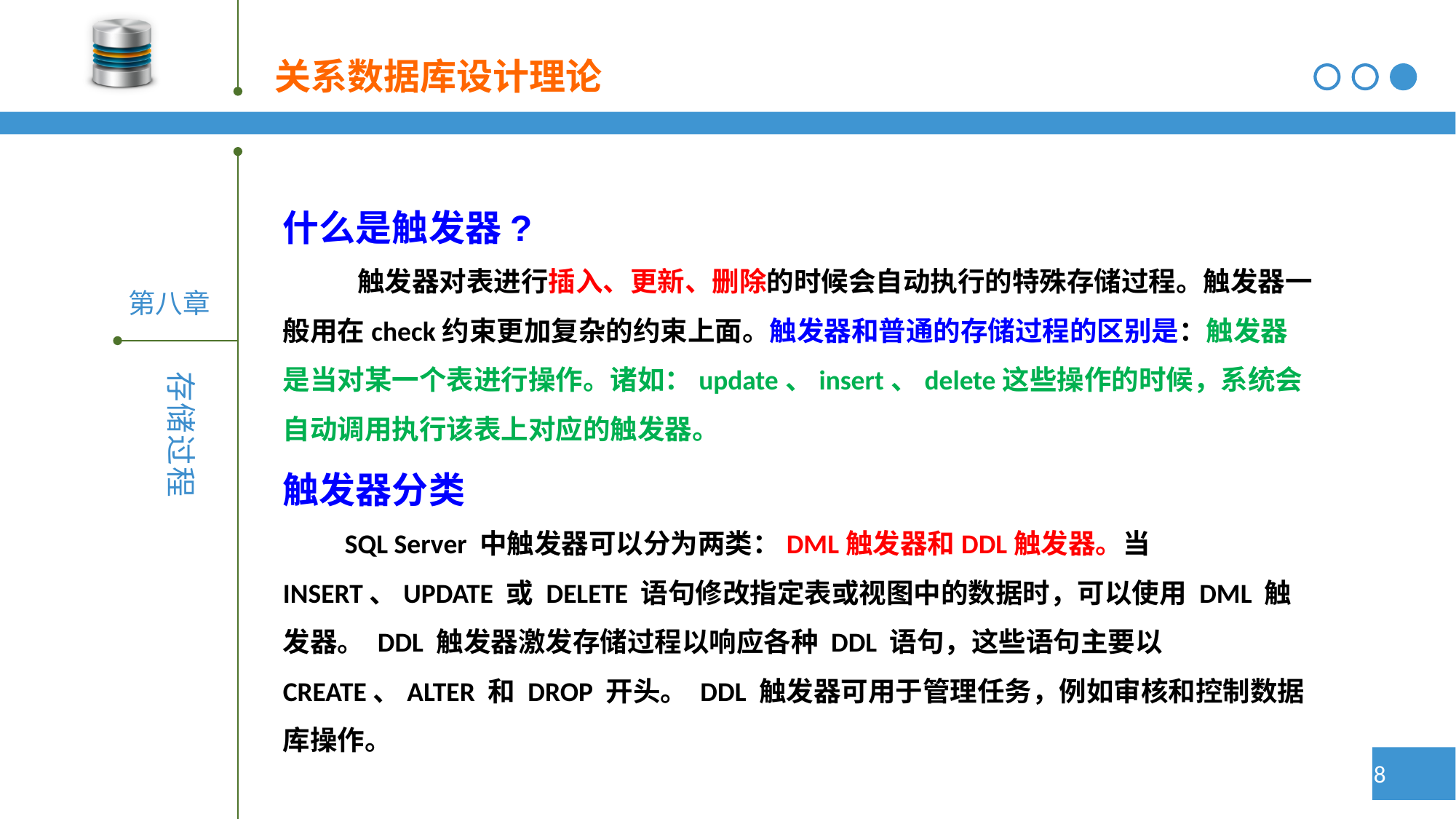

什么是触发器?
           触发器对表进行插入、更新、删除的时候会自动执行的特殊存储过程。触发器一般用在check约束更加复杂的约束上面。触发器和普通的存储过程的区别是：触发器是当对某一个表进行操作。诸如：update、insert、delete这些操作的时候，系统会自动调用执行该表上对应的触发器。
触发器分类
          SQL Server 中触发器可以分为两类：DML触发器和DDL触发器。当INSERT、UPDATE 或 DELETE 语句修改指定表或视图中的数据时，可以使用 DML 触发器。 DDL 触发器激发存储过程以响应各种 DDL 语句，这些语句主要以CREATE、ALTER 和 DROP 开头。 DDL 触发器可用于管理任务，例如审核和控制数据库操作。